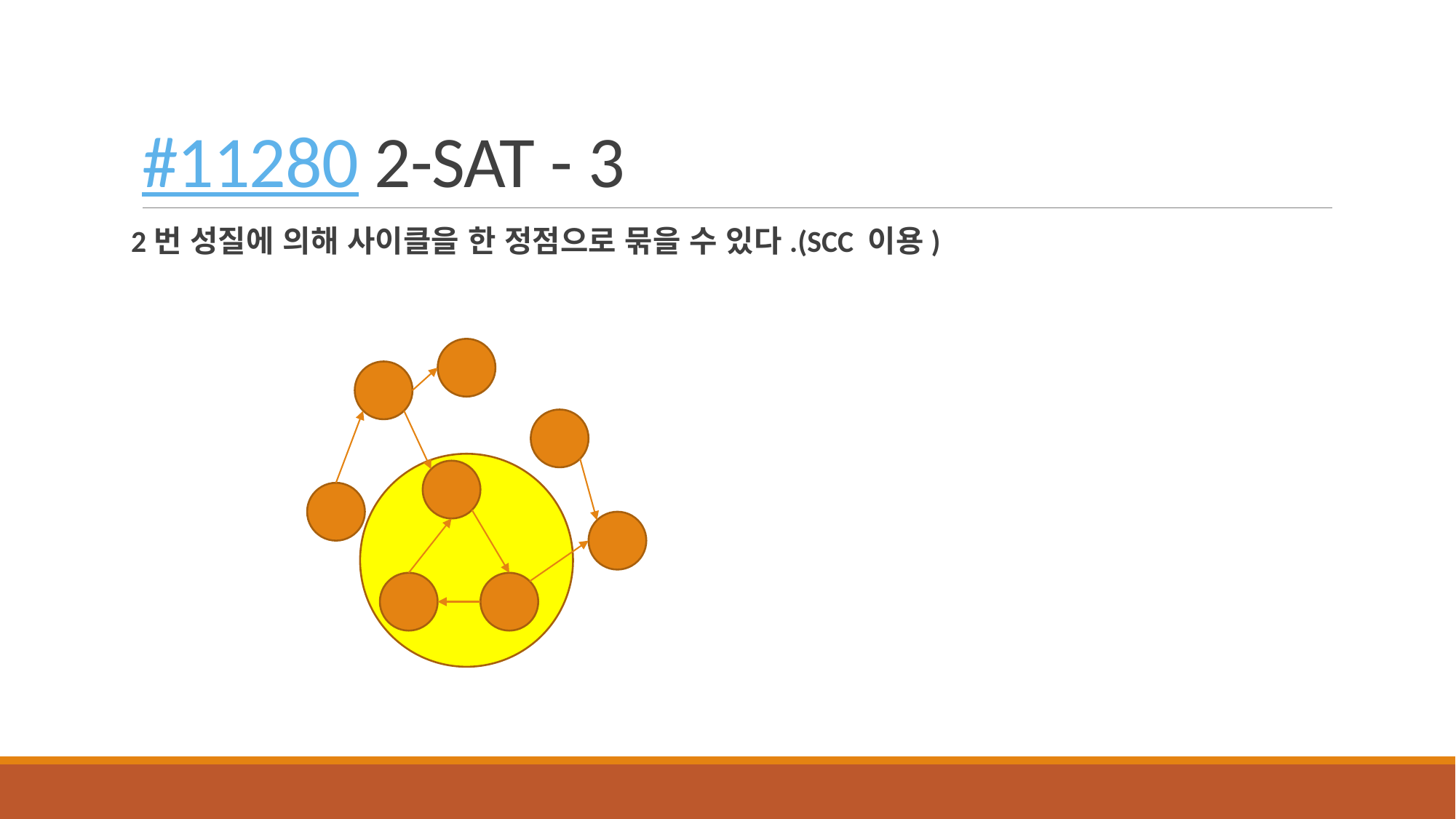

# #11280 2-SAT - 3
2번 성질에 의해 사이클을 한 정점으로 묶을 수 있다.(SCC 이용)